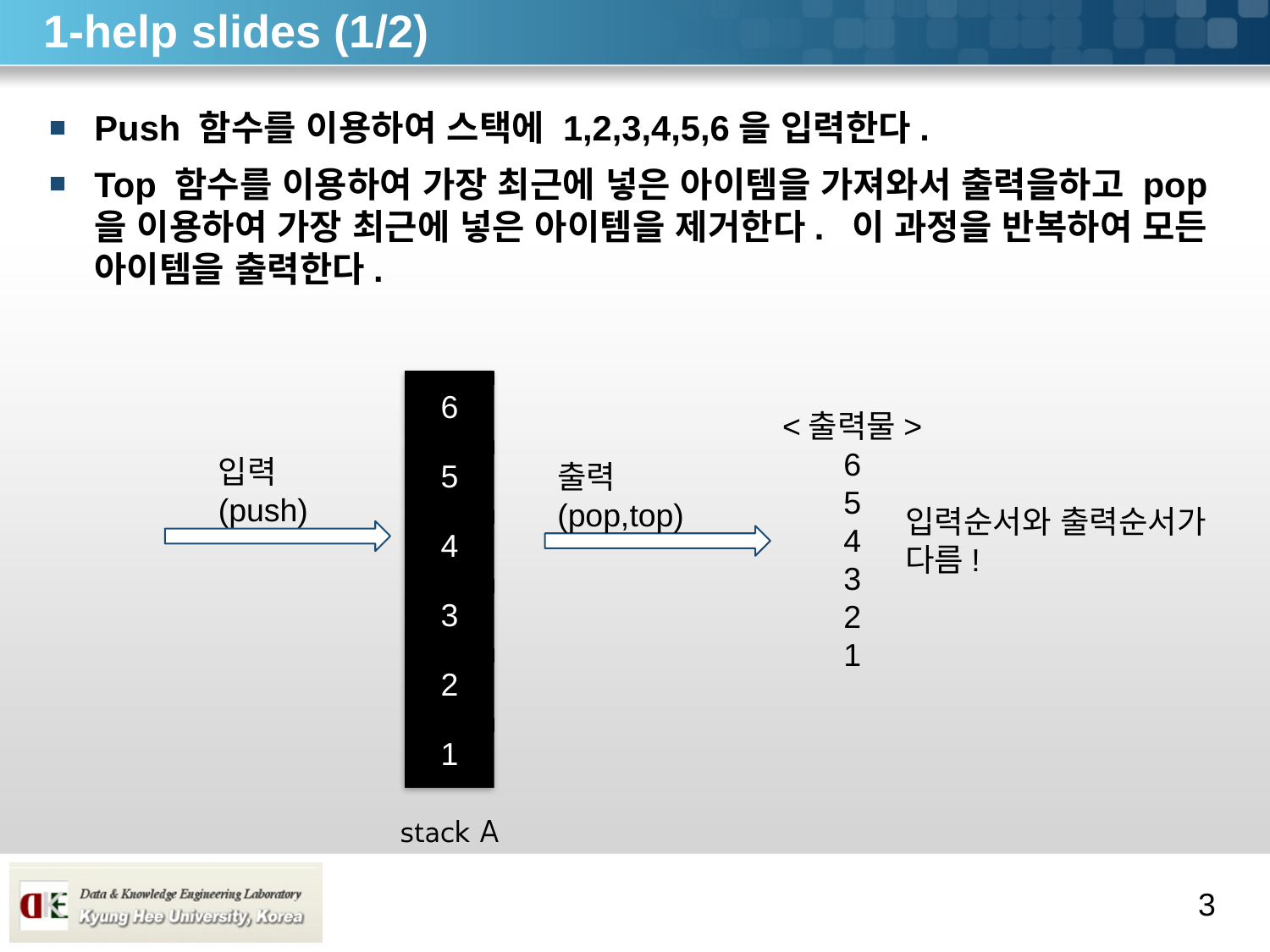

# 1-help slides (1/2)
Push 함수를 이용하여 스택에 1,2,3,4,5,6을 입력한다.
Top 함수를 이용하여 가장 최근에 넣은 아이템을 가져와서 출력을하고 pop을 이용하여 가장 최근에 넣은 아이템을 제거한다.  이 과정을 반복하여 모든 아이템을 출력한다.
6
5
4
3
2
1
<출력물>
6
5
4
3
2
1
입력
(push)
출력
(pop,top)
입력순서와 출력순서가 다름!

stack A